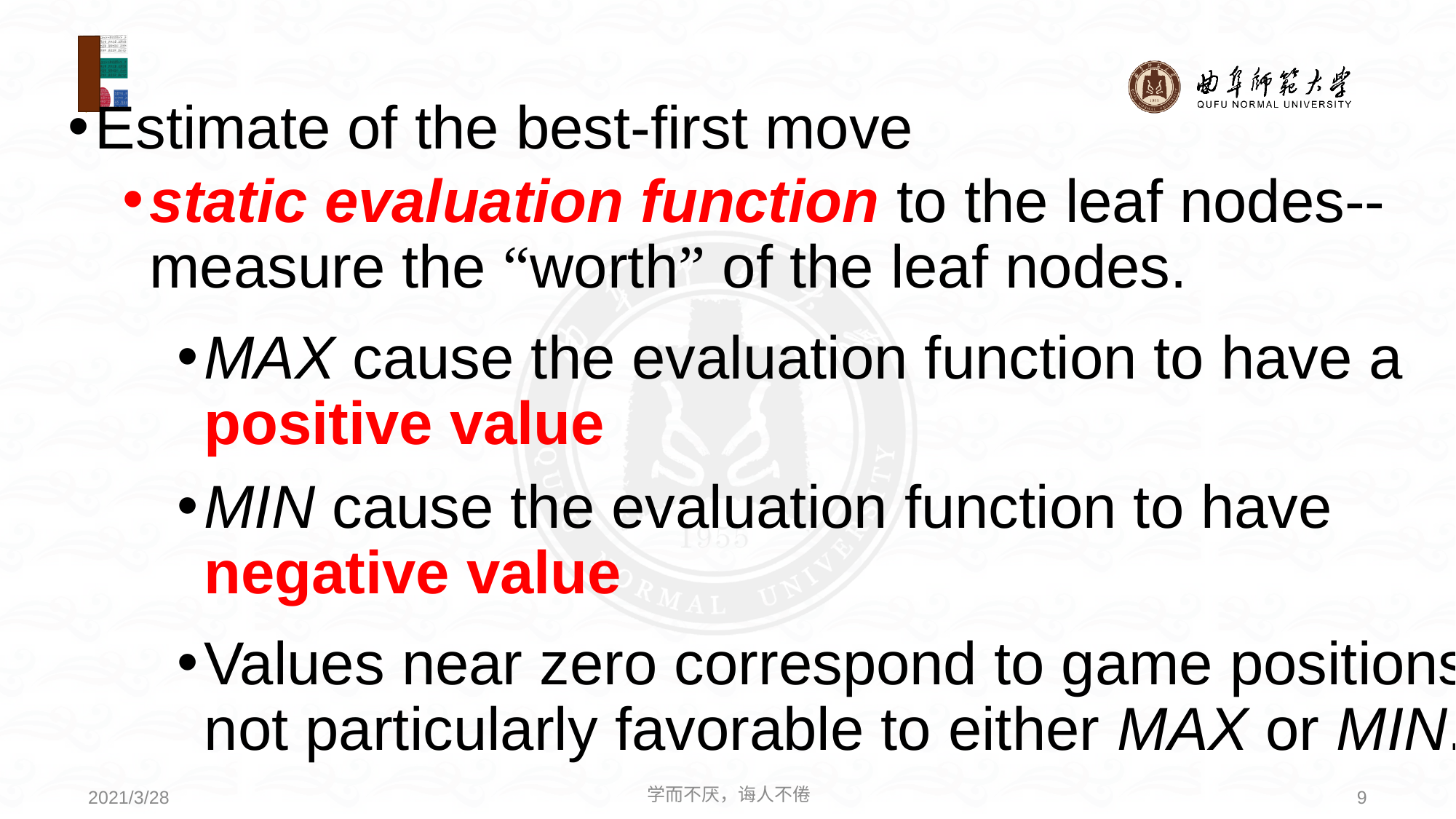

Estimate of the best-first move
static evaluation function to the leaf nodes--measure the “worth” of the leaf nodes.
MAX cause the evaluation function to have a positive value
MIN cause the evaluation function to have negative value
Values near zero correspond to game positions not particularly favorable to either MAX or MIN.
学而不厌，诲人不倦
9
2021/3/28